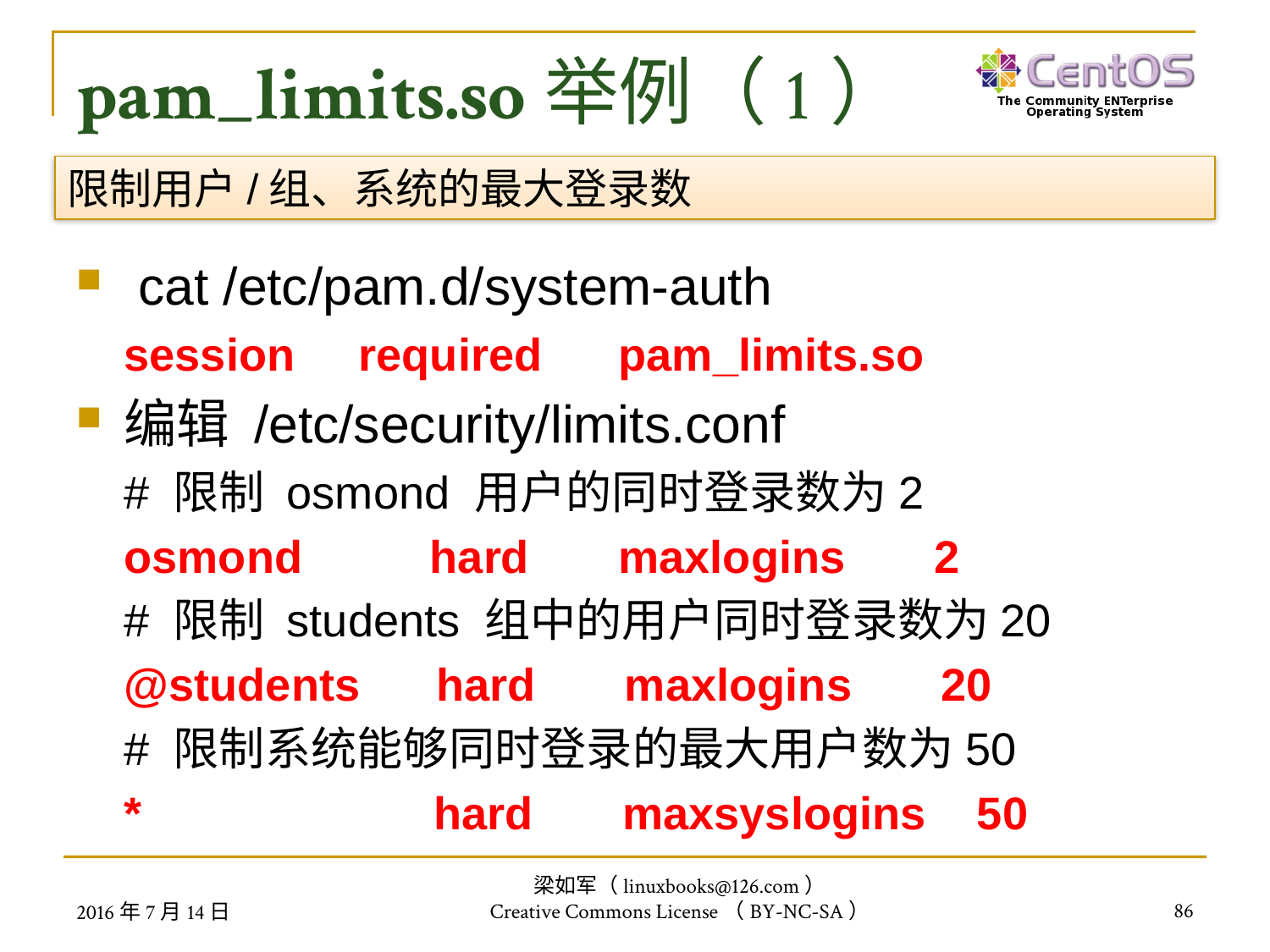

# pam_limits.so举例（1）
限制用户/组、系统的最大登录数
 cat /etc/pam.d/system-auth
session     required      pam_limits.so
编辑 /etc/security/limits.conf
# 限制 osmond 用户的同时登录数为2
osmond          hard       maxlogins       2
# 限制 students 组中的用户同时登录数为20
@students      hard       maxlogins       20
# 限制系统能够同时登录的最大用户数为50
*                       hard       maxsyslogins    50
梁如军（linuxbooks@126.com）
Creative Commons License（BY-NC-SA）
2016年7月14日
86